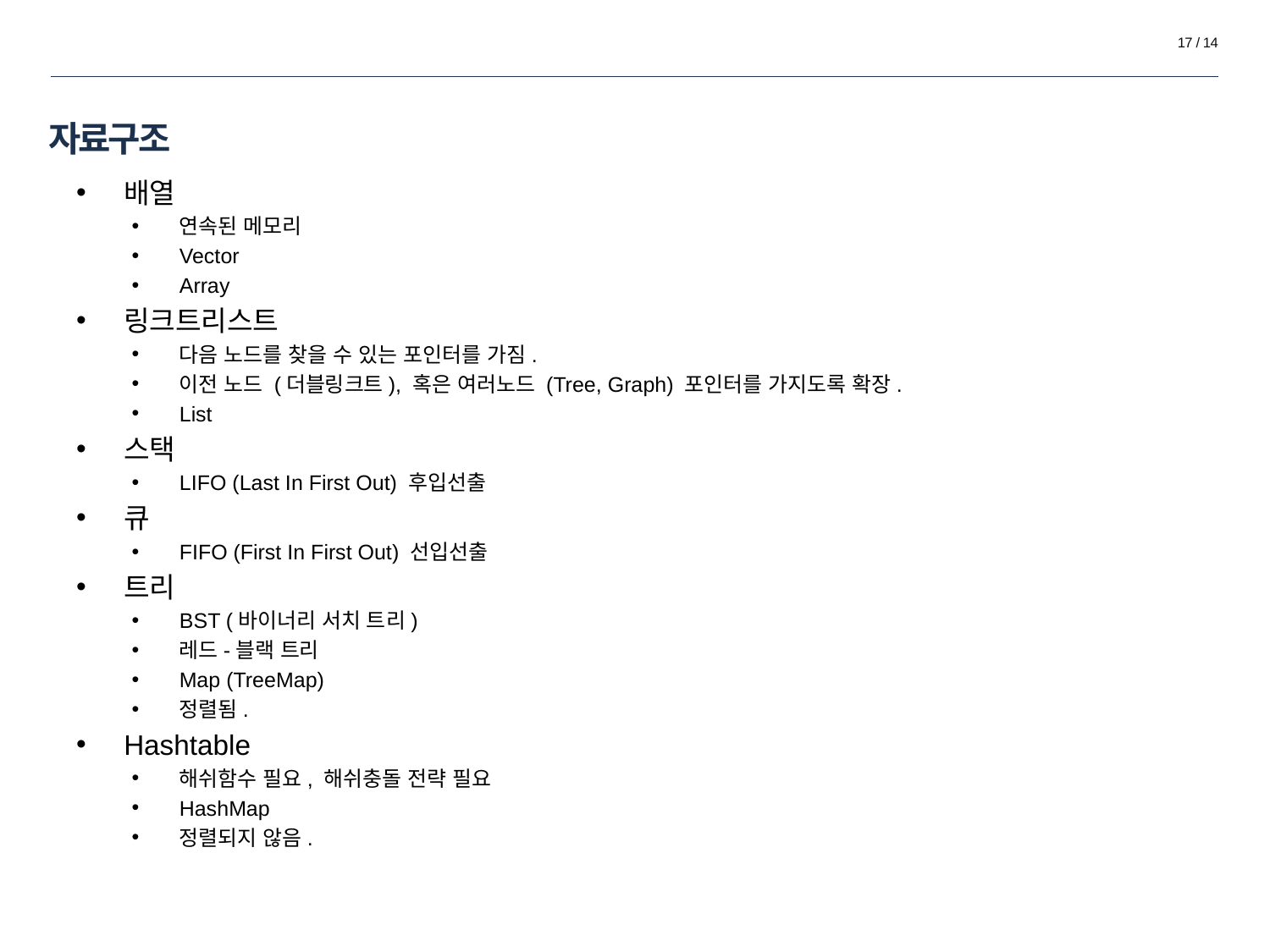

17 / 14
# 자료구조
배열
연속된 메모리
Vector
Array
링크트리스트
다음 노드를 찾을 수 있는 포인터를 가짐.
이전 노드 (더블링크트), 혹은 여러노드 (Tree, Graph) 포인터를 가지도록 확장.
List
스택
LIFO (Last In First Out) 후입선출
큐
FIFO (First In First Out) 선입선출
트리
BST (바이너리 서치 트리)
레드-블랙 트리
Map (TreeMap)
정렬됨.
Hashtable
해쉬함수 필요, 해쉬충돌 전략 필요
HashMap
정렬되지 않음.